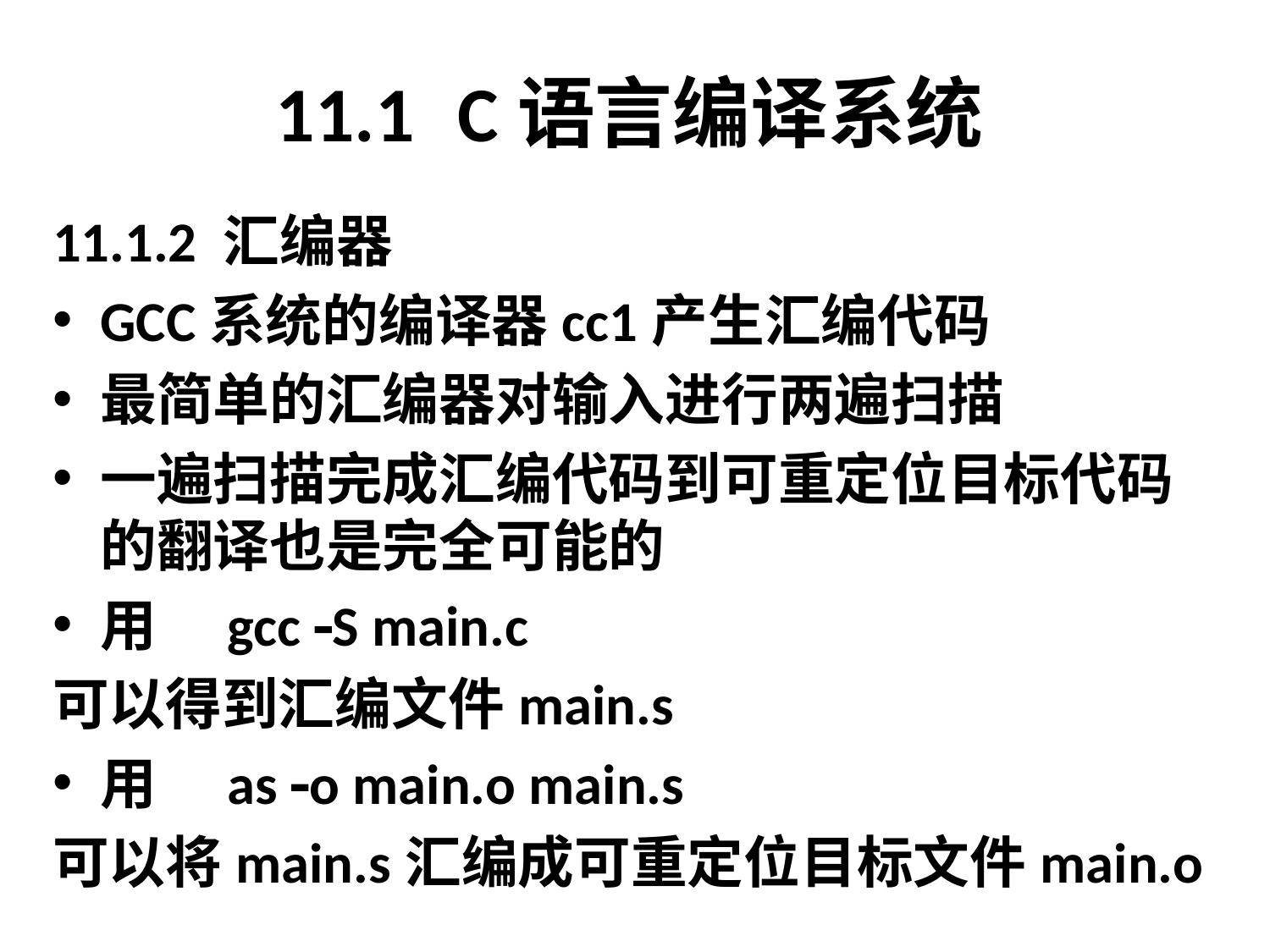

# 11.1  C语言编译系统
11.1.2 汇编器
GCC系统的编译器cc1产生汇编代码
最简单的汇编器对输入进行两遍扫描
一遍扫描完成汇编代码到可重定位目标代码的翻译也是完全可能的
用	gcc −S main.c
可以得到汇编文件main.s
用	as −o main.o main.s
可以将main.s汇编成可重定位目标文件main.o